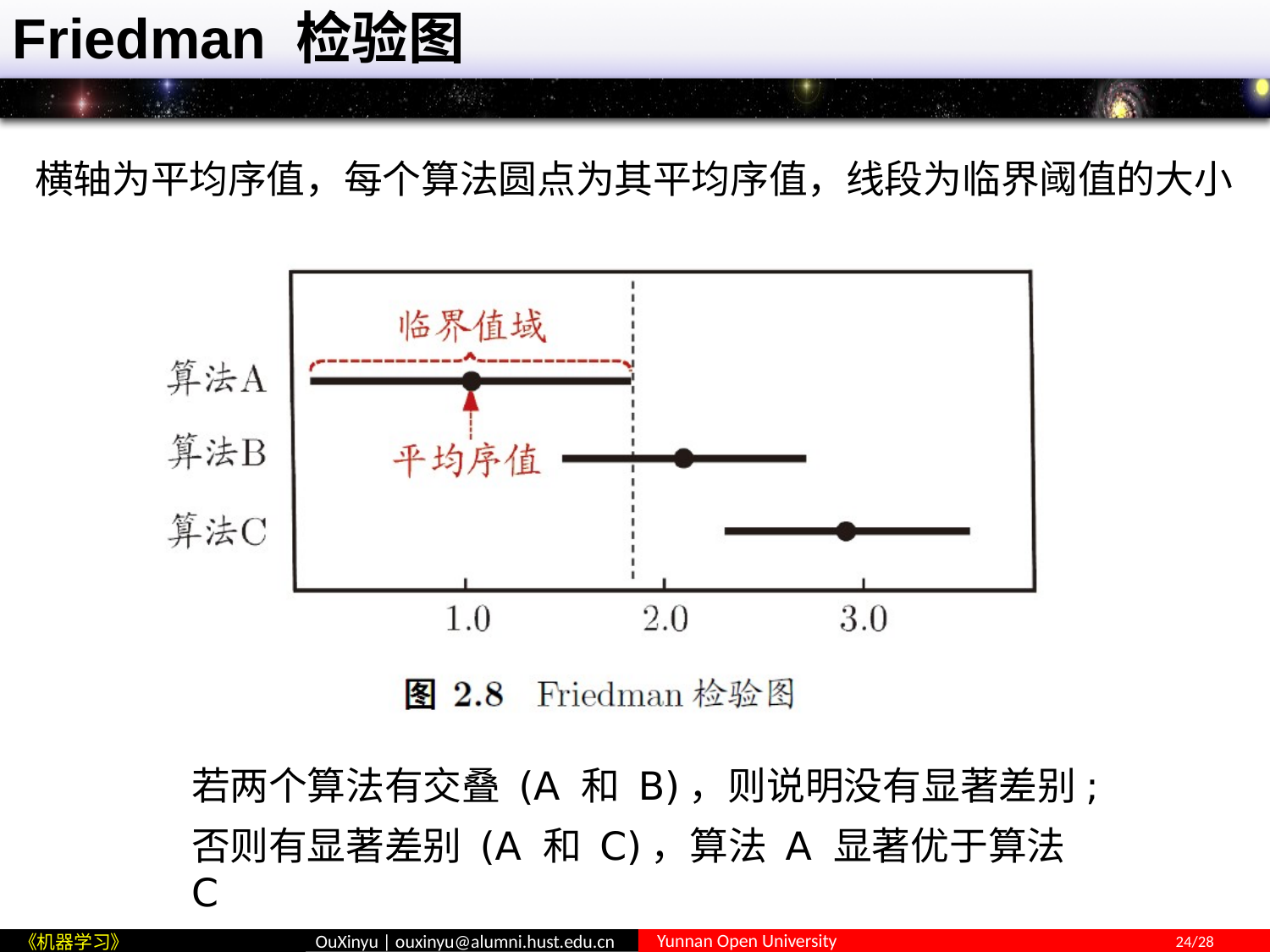

# Friedman 检验图
横轴为平均序值，每个算法圆点为其平均序值，线段为临界阈值的大小

若两个算法有交叠 (A 和 B)，则说明没有显著差别;
否则有显著差别 (A 和 C)，算法 A 显著优于算法 C